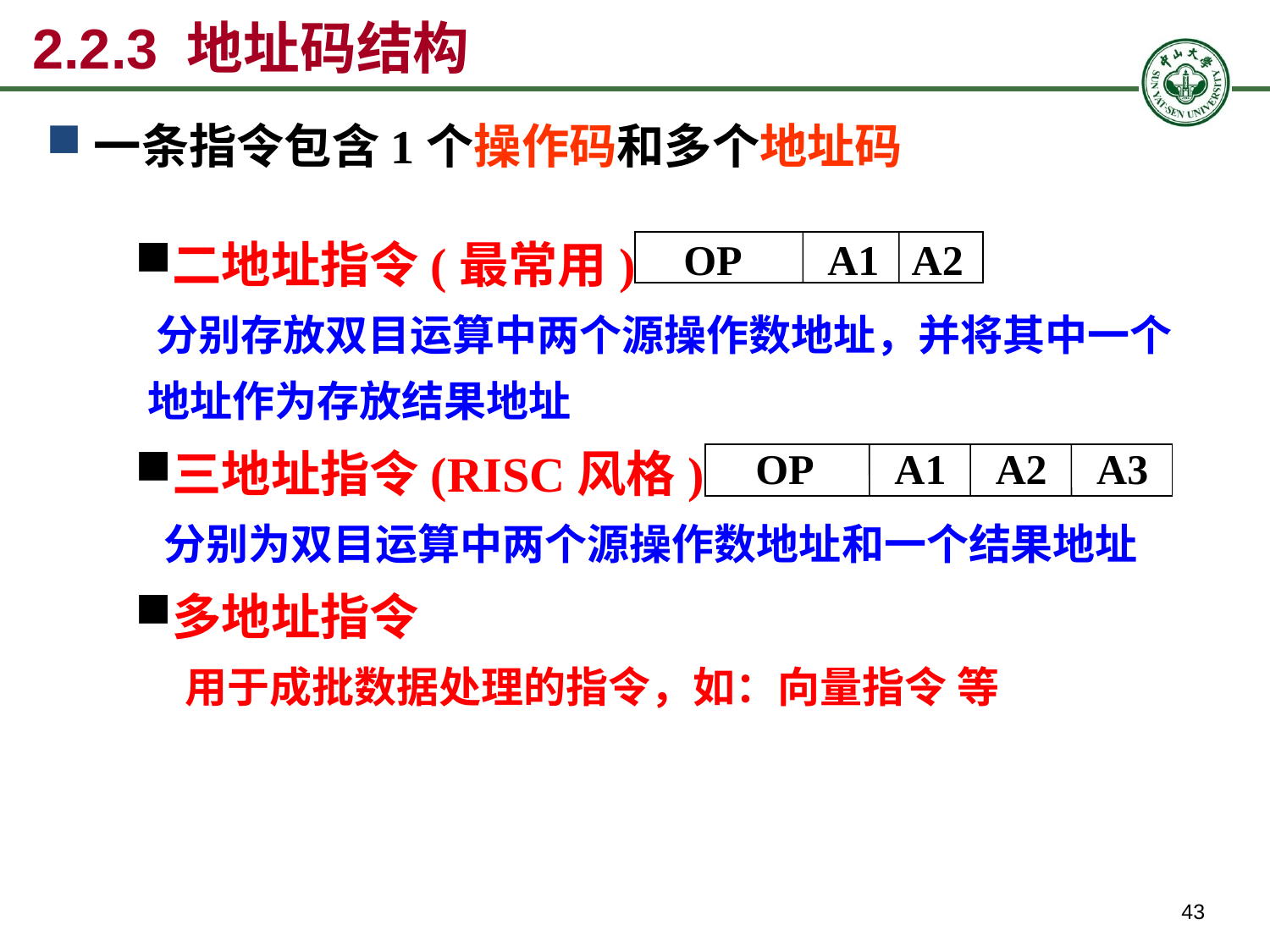

# 2.2.3 地址码结构
一条指令包含1个操作码和多个地址码
二地址指令(最常用)
分别存放双目运算中两个源操作数地址，并将其中一个地址作为存放结果地址
三地址指令(RISC风格)
  分别为双目运算中两个源操作数地址和一个结果地址
多地址指令
  用于成批数据处理的指令，如：向量指令 等
OP
A1
A2

OP
A1
A2
A3